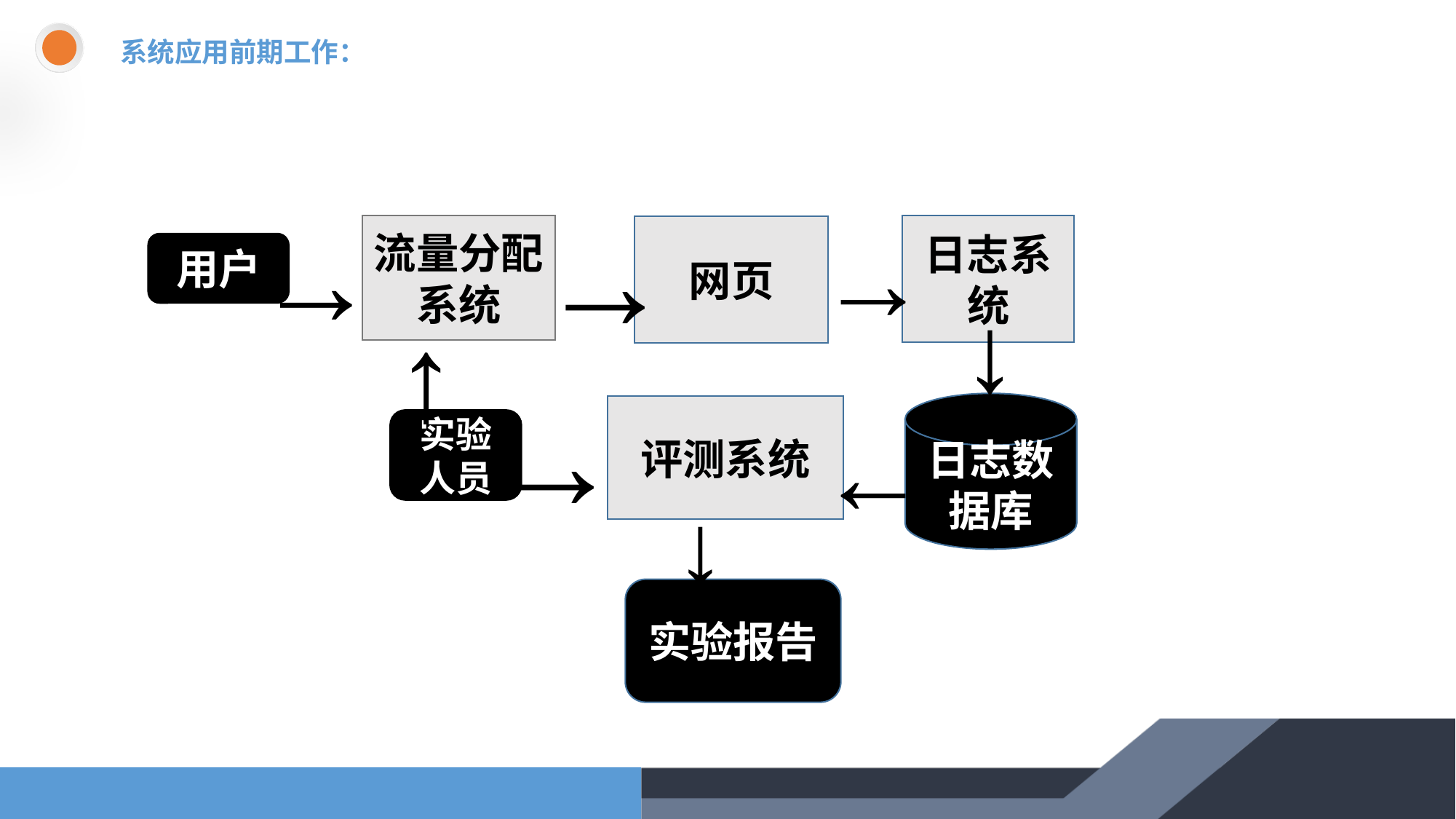

系统应用前期工作：
→

→
→

流量分配系统
日志系统
用户
↓
↑
→

日志数据库
评测系统
←
实验人员
↓
实验报告
网页